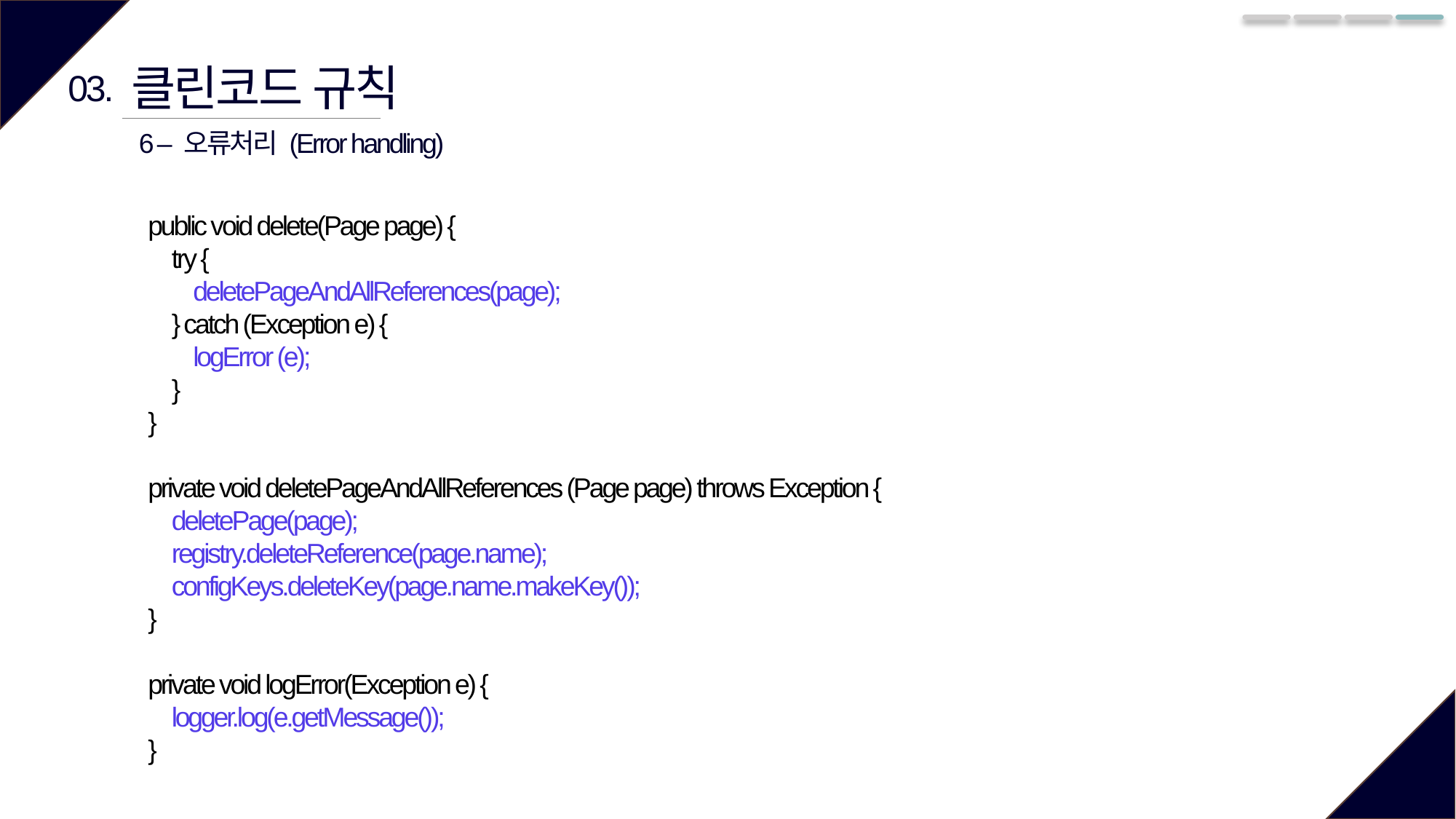

클린코드 규칙
03.
6 – 오류처리 (Error handling)
public void delete(Page page) {
    try {
        deletePageAndAllReferences(page);
    } catch (Exception e) {
        logError (e);
    }
}

private void deletePageAndAllReferences (Page page) throws Exception {
    deletePage(page);
    registry.deleteReference(page.name);
    configKeys.deleteKey(page.name.makeKey());
}

private void logError(Exception e) {
    logger.log(e.getMessage());
}